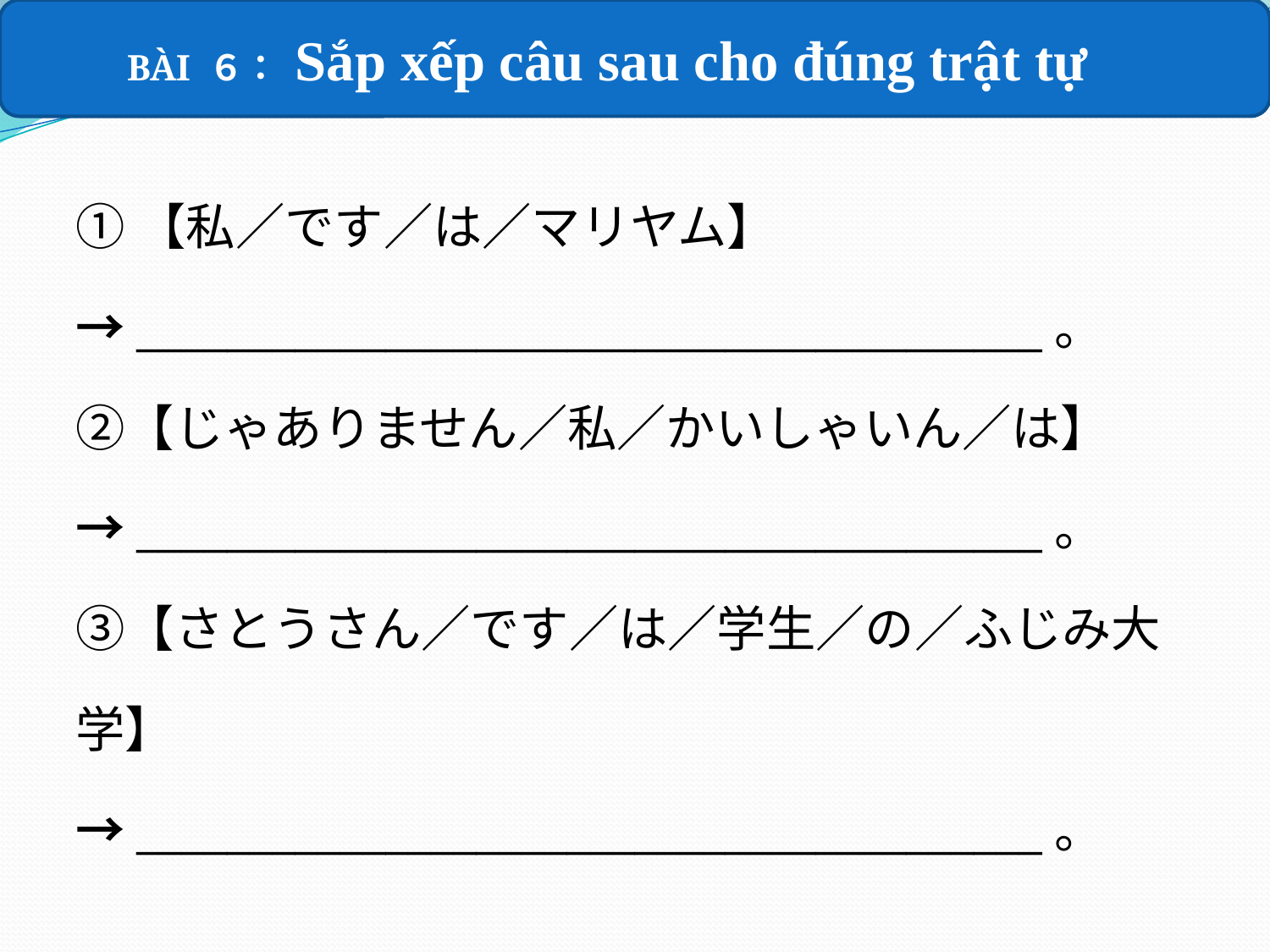

BÀI ６： Sắp xếp câu sau cho đúng trật tự
①【私／です／は／マリヤム】
→________________________________________。
②【じゃありません／私／かいしゃいん／は】
→________________________________________。
③【さとうさん／です／は／学生／の／ふじみ大学】
→________________________________________。